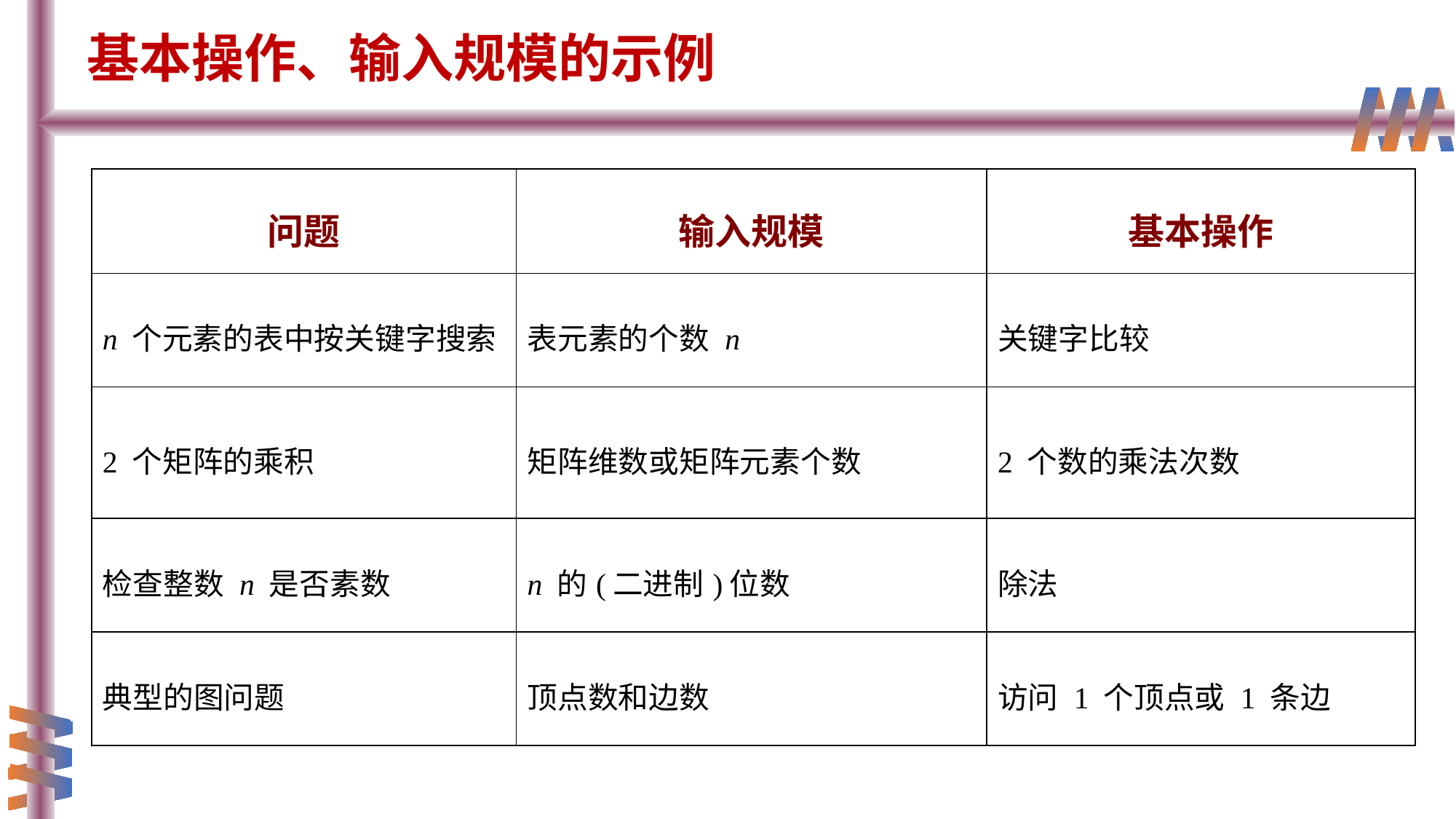

# 基本操作、输入规模的示例
| 问题 | 输入规模 | 基本操作 |
| --- | --- | --- |
| n 个元素的表中按关键字搜索 | 表元素的个数 n | 关键字比较 |
| 2 个矩阵的乘积 | 矩阵维数或矩阵元素个数 | 2 个数的乘法次数 |
| 检查整数 n 是否素数 | n 的(二进制)位数 | 除法 |
| 典型的图问题 | 顶点数和边数 | 访问 1 个顶点或 1 条边 |